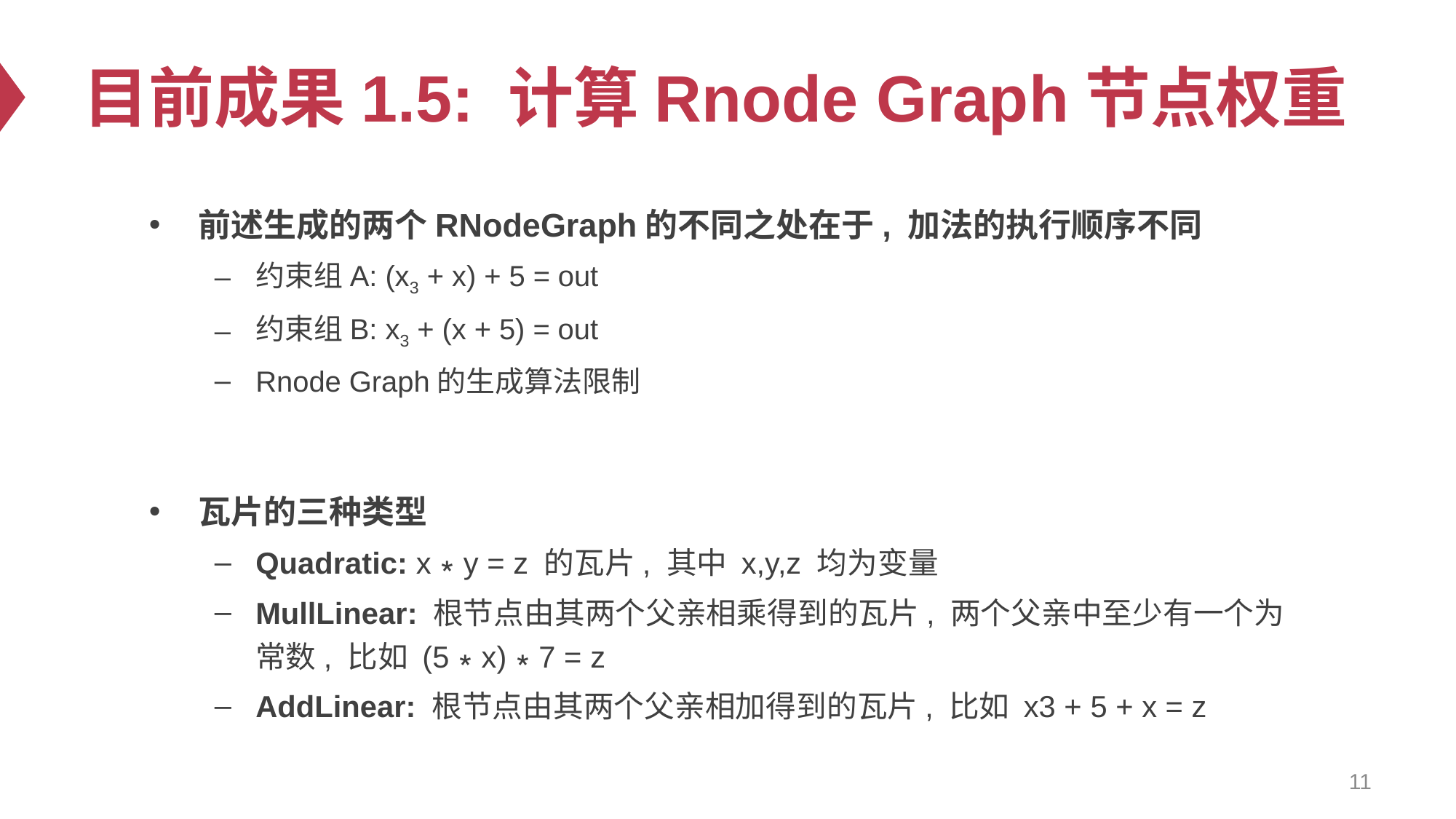

# 目前成果1.5: 计算Rnode Graph节点权重
前述生成的两个RNodeGraph的不同之处在于, 加法的执行顺序不同
约束组A: (x3 + x) + 5 = out
约束组B: x3 + (x + 5) = out
Rnode Graph的生成算法限制

瓦片的三种类型
Quadratic: x ∗ y = z 的瓦片, 其中 x,y,z 均为变量
MullLinear: 根节点由其两个父亲相乘得到的瓦片, 两个父亲中至少有一个为常数, 比如 (5 ∗ x) ∗ 7 = z
AddLinear: 根节点由其两个父亲相加得到的瓦片, 比如 x3 + 5 + x = z
11